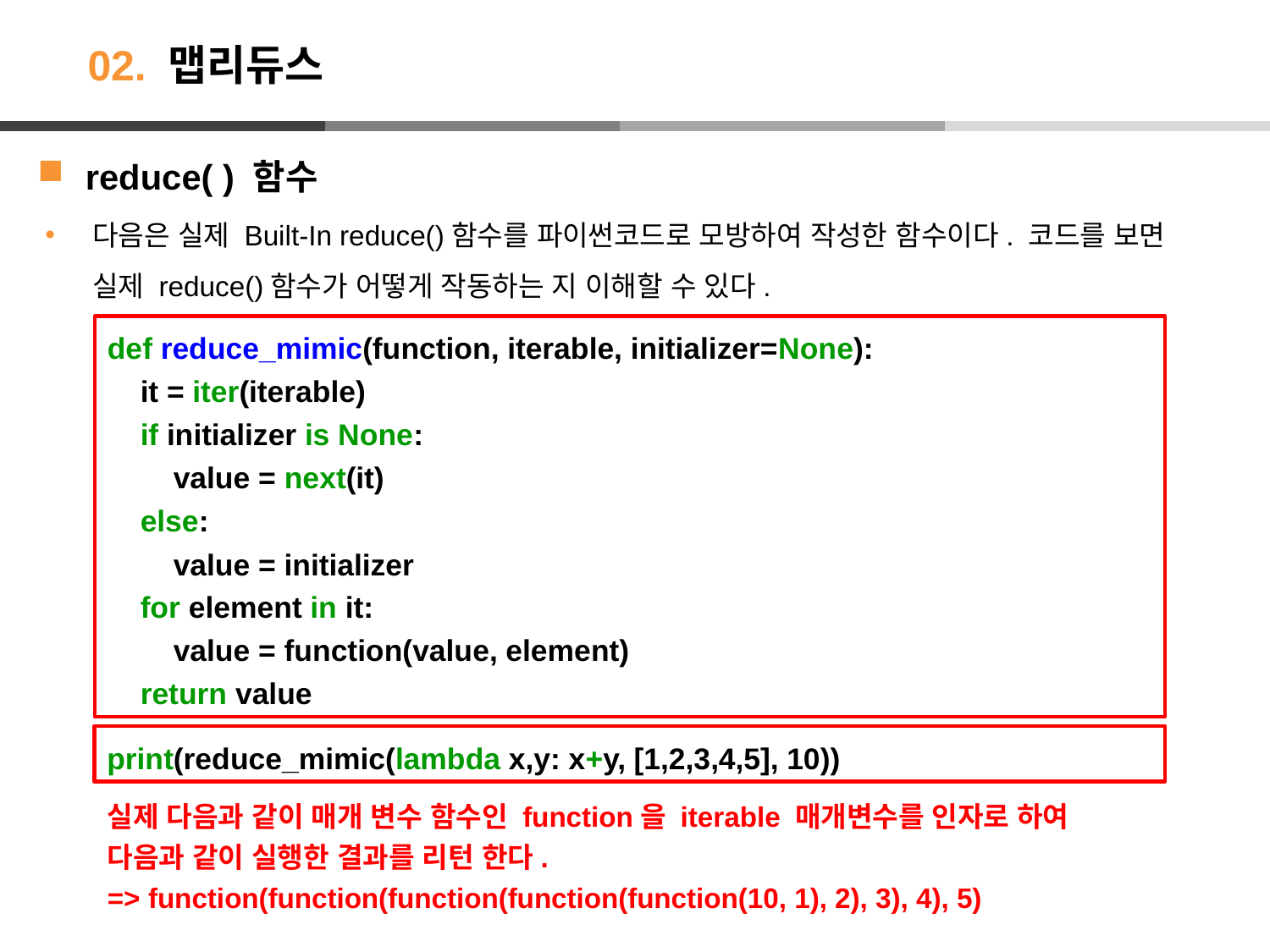

# 02. 맵리듀스
reduce( ) 함수
다음은 실제 Built-In reduce()함수를 파이썬코드로 모방하여 작성한 함수이다. 코드를 보면 실제 reduce()함수가 어떻게 작동하는 지 이해할 수 있다.
def reduce_mimic(function, iterable, initializer=None):
    it = iter(iterable)
    if initializer is None:
        value = next(it)
    else:
        value = initializer
    for element in it:
        value = function(value, element)
    return value
print(reduce_mimic(lambda x,y: x+y, [1,2,3,4,5], 10))
실제 다음과 같이 매개 변수 함수인 function을 iterable 매개변수를 인자로 하여 다음과 같이 실행한 결과를 리턴 한다.
=> function(function(function(function(function(10, 1), 2), 3), 4), 5)